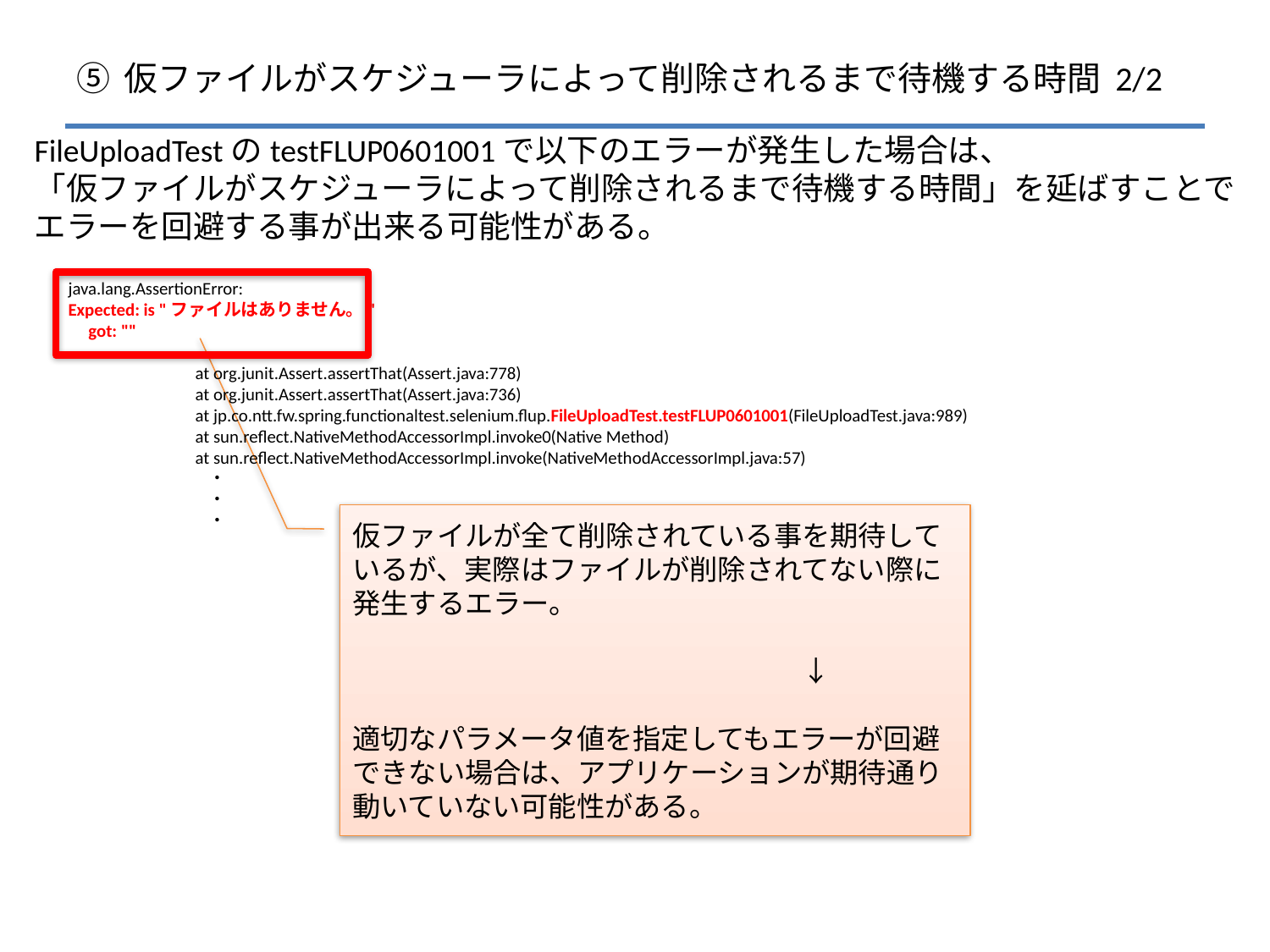

# ⑤ 仮ファイルがスケジューラによって削除されるまで待機する時間 2/2
FileUploadTestのtestFLUP0601001で以下のエラーが発生した場合は、
「仮ファイルがスケジューラによって削除されるまで待機する時間」を延ばすことでエラーを回避する事が出来る可能性がある。
java.lang.AssertionError:
Expected: is "ファイルはありません。"
     got: ""

	at org.junit.Assert.assertThat(Assert.java:778)
	at org.junit.Assert.assertThat(Assert.java:736)
	at jp.co.ntt.fw.spring.functionaltest.selenium.flup.FileUploadTest.testFLUP0601001(FileUploadTest.java:989)
	at sun.reflect.NativeMethodAccessorImpl.invoke0(Native Method)
	at sun.reflect.NativeMethodAccessorImpl.invoke(NativeMethodAccessorImpl.java:57)
　　　　　　　　・
　　　　　　　　・
　　　　　　　　・

仮ファイルが全て削除されている事を期待しているが、実際はファイルが削除されてない際に発生するエラー。

　　　　　　　　　　　　　　　　↓

適切なパラメータ値を指定してもエラーが回避できない場合は、アプリケーションが期待通り動いていない可能性がある。